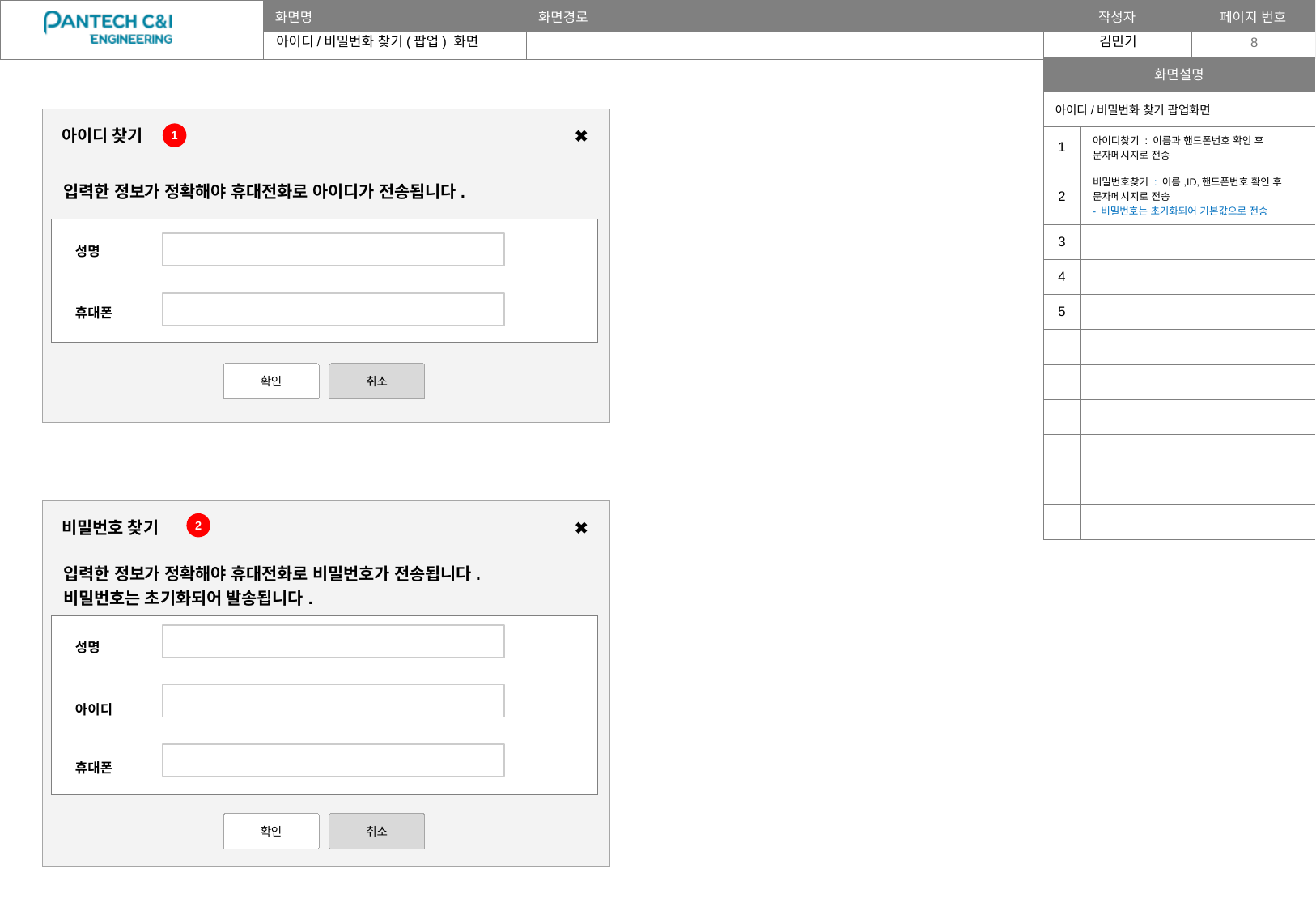

1/2. 아이디/비밀번호 찾기 팝업
- 휴대폰 인풋박스 수정 검토
- 안내문구 변경 검토
ex. 비밀번호 찾기: 아이디 전송 내역 삭제
- 확인 버튼 클릭 시 정의 필요

아이디/비밀번화 찾기(팝업) 화면
8
| 화면설명 |  |
| --- | --- |
| 아이디/비밀번화 찾기 팝업화면 |  |
| 1 | 아이디찾기 : 이름과 핸드폰번호 확인 후 문자메시지로 전송 |
| 2 | 비밀번호찾기 : 이름,ID,핸드폰번호 확인 후 문자메시지로 전송 - 비밀번호는 초기화되어 기본값으로 전송 |
| 3 |  |
| 4 |  |
| 5 |  |
|  |  |
|  |  |
|  |  |
|  |  |
|  |  |
|  |  |

아이디 찾기
✖
1
| 입력한 정보가 정확해야 휴대전화로 아이디가 전송됩니다. |  |
| --- | --- |
| 성명 |  |
| 휴대폰 |  |

확인
취소

비밀번호 찾기
✖
2
| 입력한 정보가 정확해야 휴대전화로 비밀번호가 전송됩니다. 비밀번호는 초기화되어 발송됩니다. |  |
| --- | --- |
| 성명 |  |
| 아이디 |  |
| 휴대폰 |  |

확인
취소